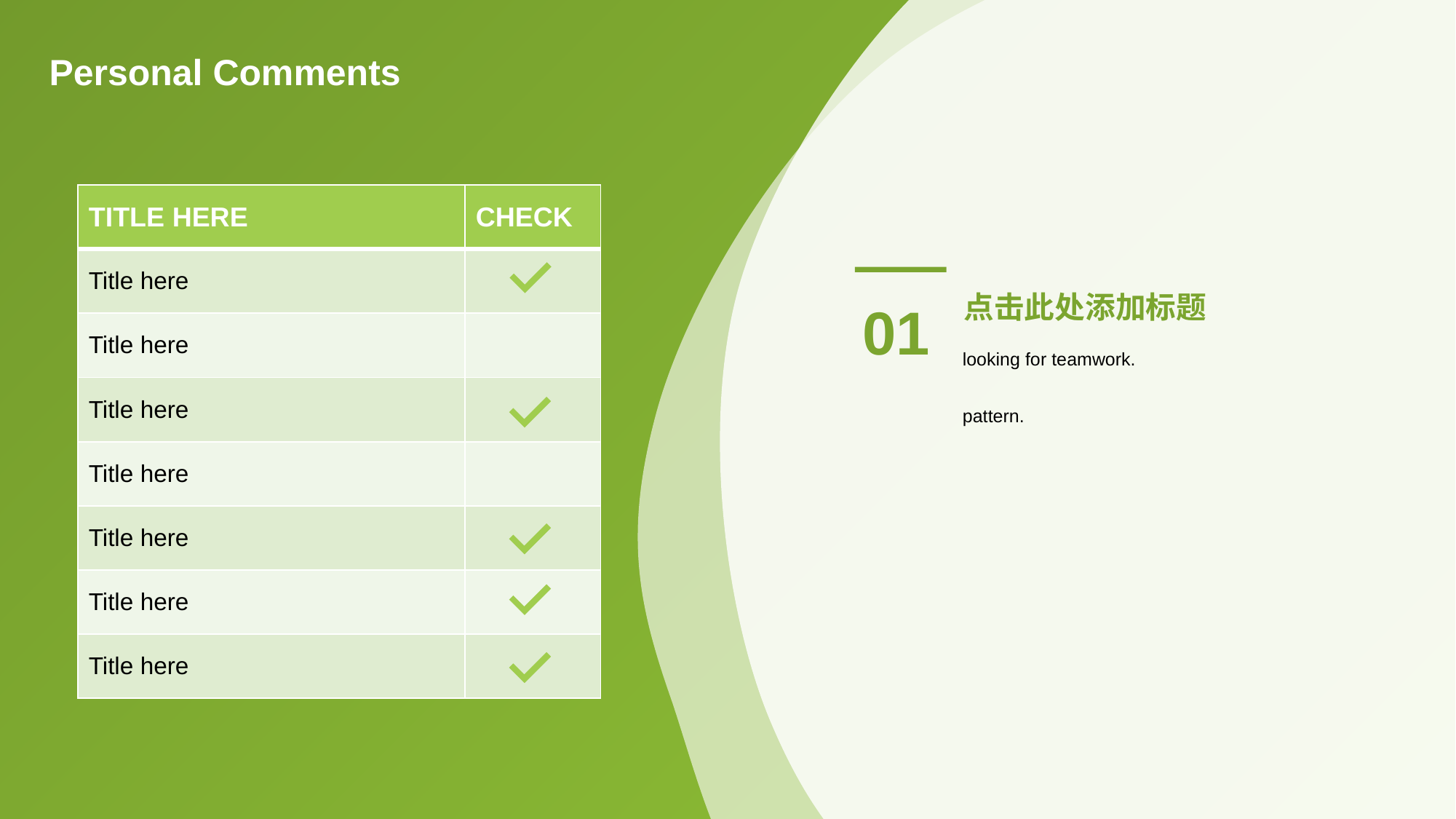

Personal Comments
| TITLE HERE | CHECK |
| --- | --- |
| Title here |  |
| Title here |  |
| Title here |  |
| Title here |  |
| Title here |  |
| Title here |  |
| Title here |  |

01

点击此处添加标题
looking for teamwork.

pattern.